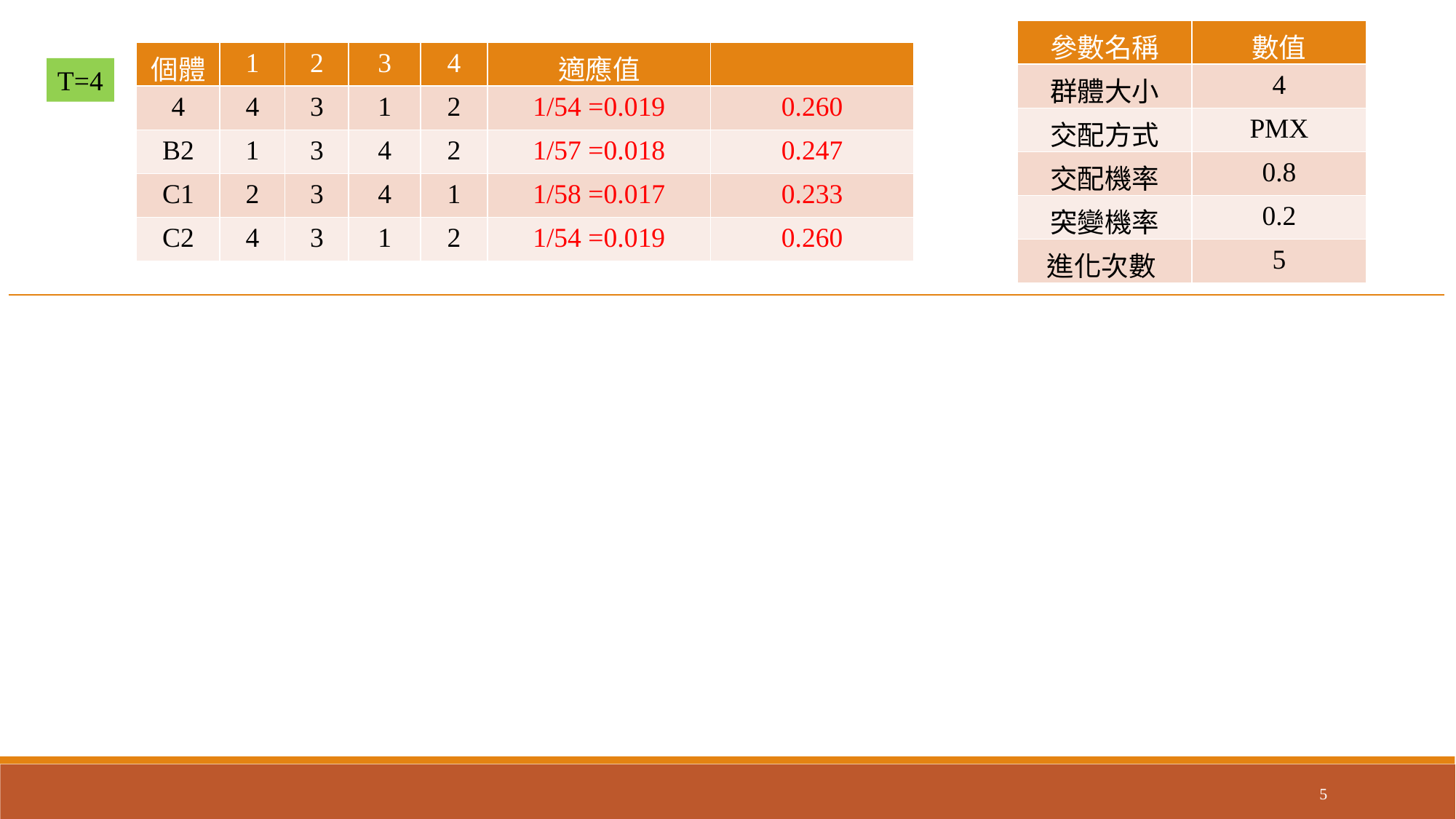

| 參數名稱 | 數值 |
| --- | --- |
| 群體大小 | 4 |
| 交配方式 | PMX |
| 交配機率 | 0.8 |
| 突變機率 | 0.2 |
| 進化次數 | 5 |
| 個體 | 1 | 2 | 3 | 4 | 適應值 |  |
| --- | --- | --- | --- | --- | --- | --- |
| 4 | 4 | 3 | 1 | 2 | 1/54 =0.019 | 0.260 |
| B2 | 1 | 3 | 4 | 2 | 1/57 =0.018 | 0.247 |
| C1 | 2 | 3 | 4 | 1 | 1/58 =0.017 | 0.233 |
| C2 | 4 | 3 | 1 | 2 | 1/54 =0.019 | 0.260 |
T=4
5